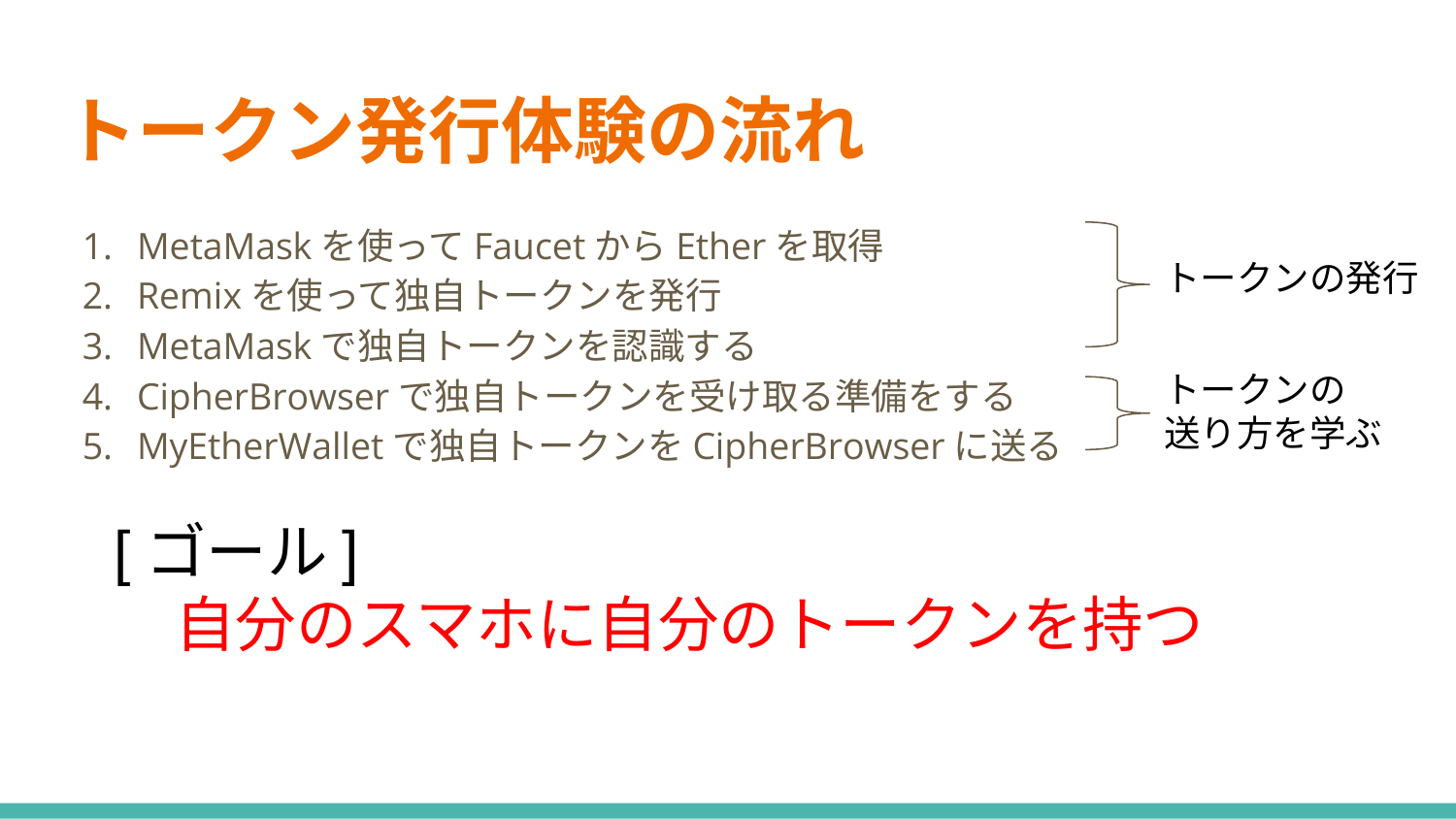

# トークン発行体験の流れ
MetaMaskを使ってFaucetからEtherを取得
Remixを使って独自トークンを発行
MetaMaskで独自トークンを認識する
CipherBrowserで独自トークンを受け取る準備をする
MyEtherWalletで独自トークンをCipherBrowserに送る

トークンの発行
トークンの
送り方を学ぶ

[ゴール]
　自分のスマホに自分のトークンを持つ